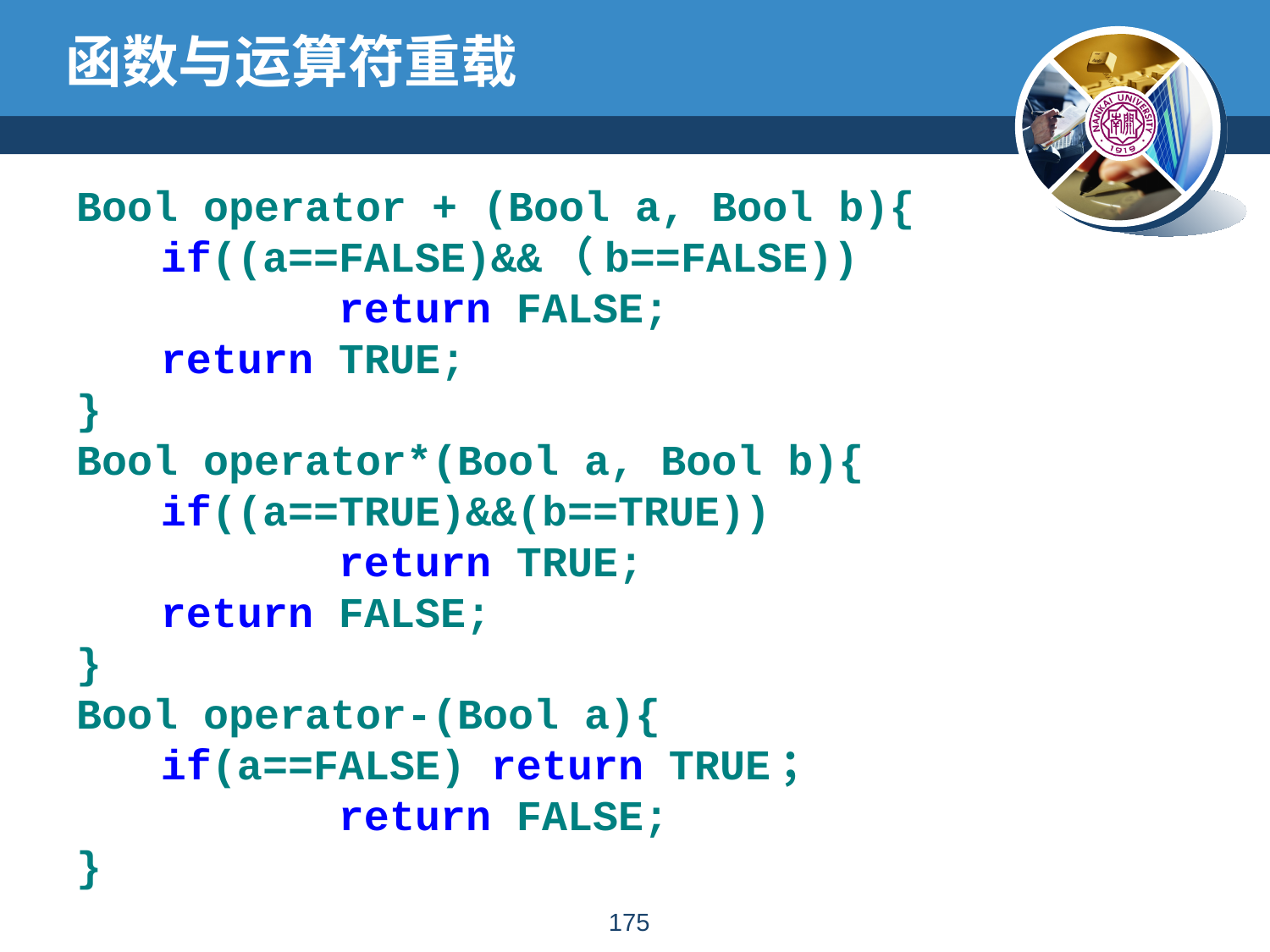

# 函数与运算符重载
Bool operator + (Bool a, Bool b){
	if((a==FALSE)&&（b==FALSE))
 		  return FALSE;
 	return TRUE;
}
Bool operator*(Bool a, Bool b){
	if((a==TRUE)&&(b==TRUE))
 		  return TRUE;
 	return FALSE;
}
Bool operator-(Bool a){
 	if(a==FALSE) return TRUE；
 		  return FALSE;
}
175